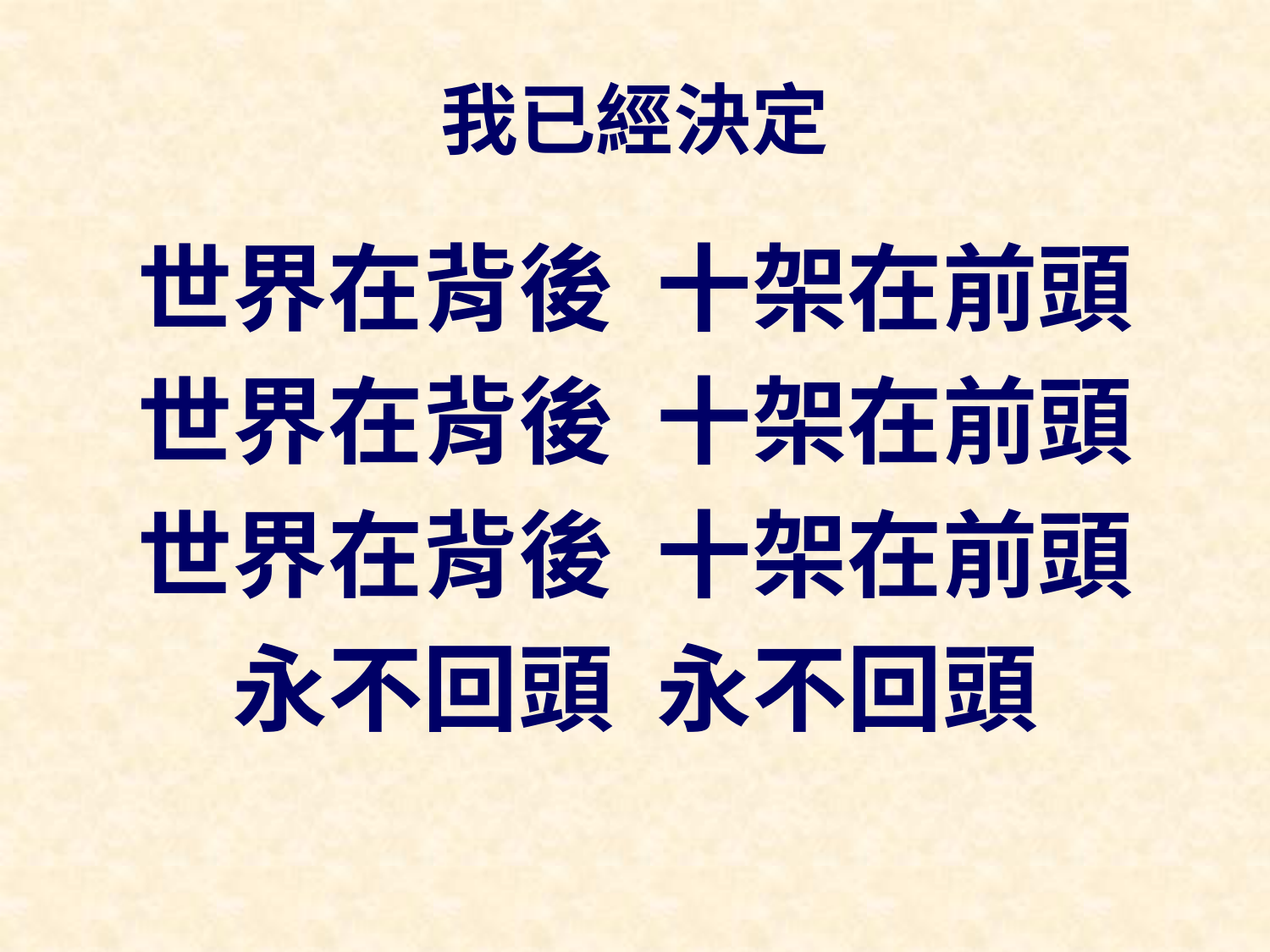

# 我已經決定
世界在背後  十架在前頭
世界在背後  十架在前頭
世界在背後  十架在前頭
永不回頭  永不回頭